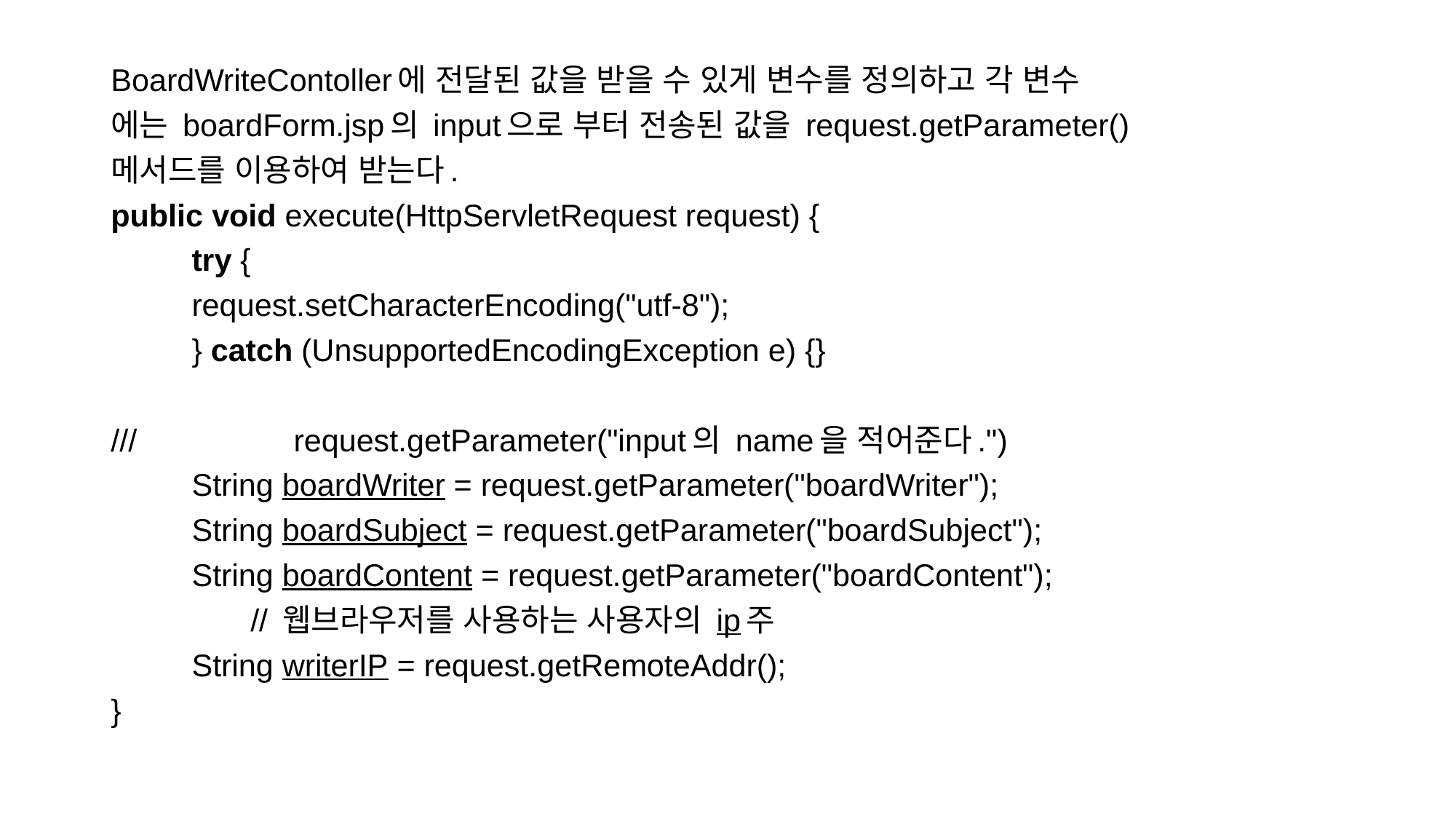

BoardWriteContoller에 전달된 값을 받을 수 있게 변수를 정의하고 각 변수
에는 boardForm.jsp의 input으로 부터 전송된 값을 request.getParameter()
메서드를 이용하여 받는다.
public void execute(HttpServletRequest request) {
	try {
		request.setCharacterEncoding("utf-8");
	} catch (UnsupportedEncodingException e) {}

///                  request.getParameter("input의 name을 적어준다.")
	String boardWriter = request.getParameter("boardWriter");
	String boardSubject = request.getParameter("boardSubject");
	String boardContent = request.getParameter("boardContent");
                // 웹브라우저를 사용하는 사용자의 ip주
	String writerIP = request.getRemoteAddr();
}